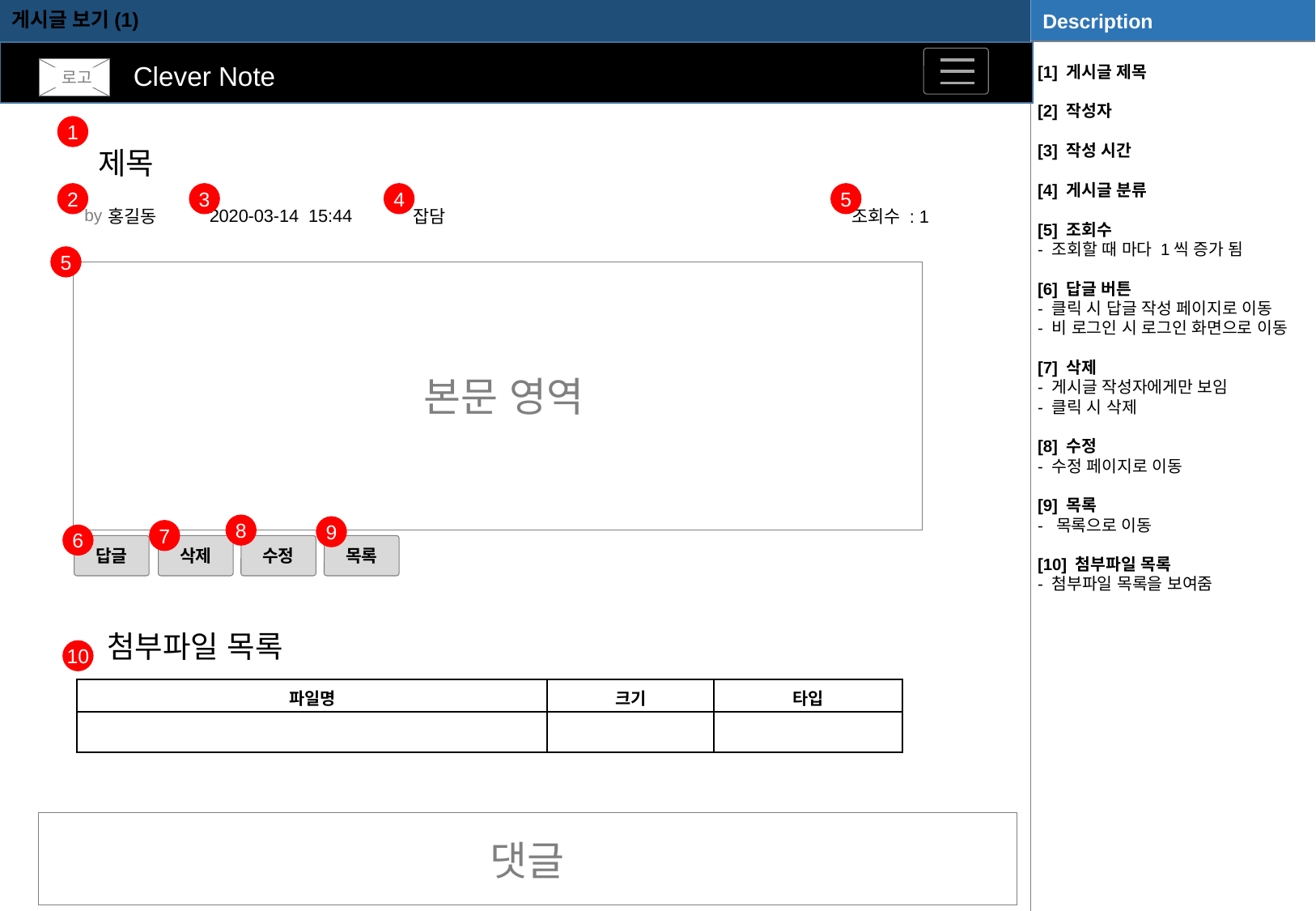

게시글 보기(1)

[1] 게시글 제목

[2] 작성자

[3] 작성 시간

[4] 게시글 분류

[5] 조회수
- 조회할 때 마다 1씩 증가 됨

[6] 답글 버튼
- 클릭 시 답글 작성 페이지로 이동
- 비 로그인 시 로그인 화면으로 이동
[7] 삭제
- 게시글 작성자에게만 보임
- 클릭 시 삭제

[8] 수정
- 수정 페이지로 이동

[9] 목록
-  목록으로 이동
[10] 첨부파일 목록
- 첨부파일 목록을 보여줌

Clever Note

로고
1
제목
2
3
4
5
2020-03-14  15:44
by
홍길동
잡담
조회수 : 1
5

|  |
| --- |
본문 영역
8
9
7
6
답글
삭제
수정
목록
첨부파일 목록
10
| 파일명 | 크기 | 타입 |
| --- | --- | --- |
|  |  |  |
|  |
| --- |
댓글